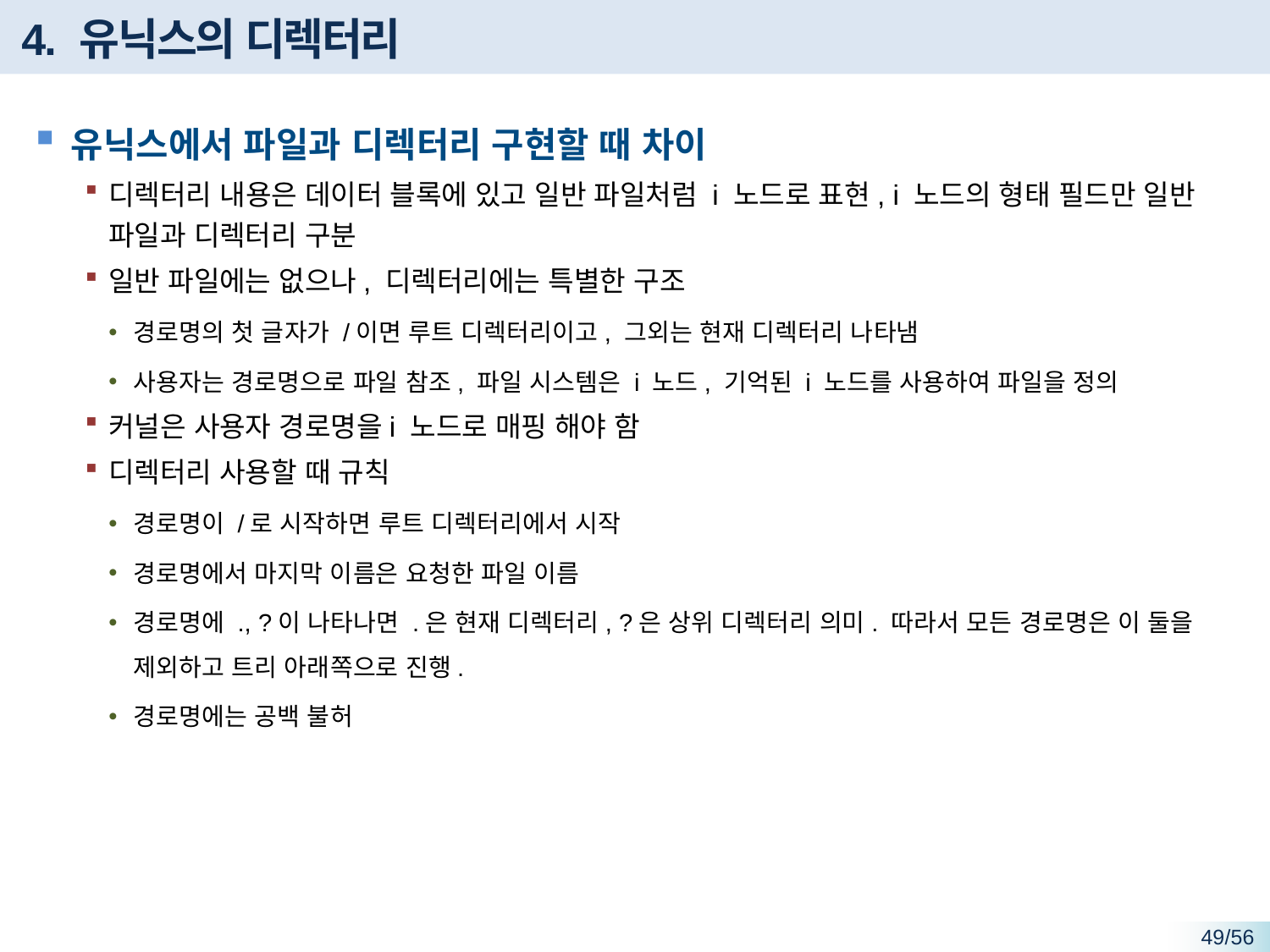

# 4. 유닉스의 디렉터리
유닉스에서 파일과 디렉터리 구현할 때 차이
디렉터리 내용은 데이터 블록에 있고 일반 파일처럼 i 노드로 표현, i 노드의 형태 필드만 일반 파일과 디렉터리 구분
일반 파일에는 없으나, 디렉터리에는 특별한 구조
경로명의 첫 글자가 /이면 루트 디렉터리이고, 그외는 현재 디렉터리 나타냄
사용자는 경로명으로 파일 참조, 파일 시스템은 i 노드, 기억된 i 노드를 사용하여 파일을 정의
커널은 사용자 경로명을i 노드로 매핑 해야 함
디렉터리 사용할 때 규칙
경로명이 /로 시작하면 루트 디렉터리에서 시작
경로명에서 마지막 이름은 요청한 파일 이름
경로명에 ., ?이 나타나면 .은 현재 디렉터리, ?은 상위 디렉터리 의미. 따라서 모든 경로명은 이 둘을 제외하고 트리 아래쪽으로 진행.
경로명에는 공백 불허